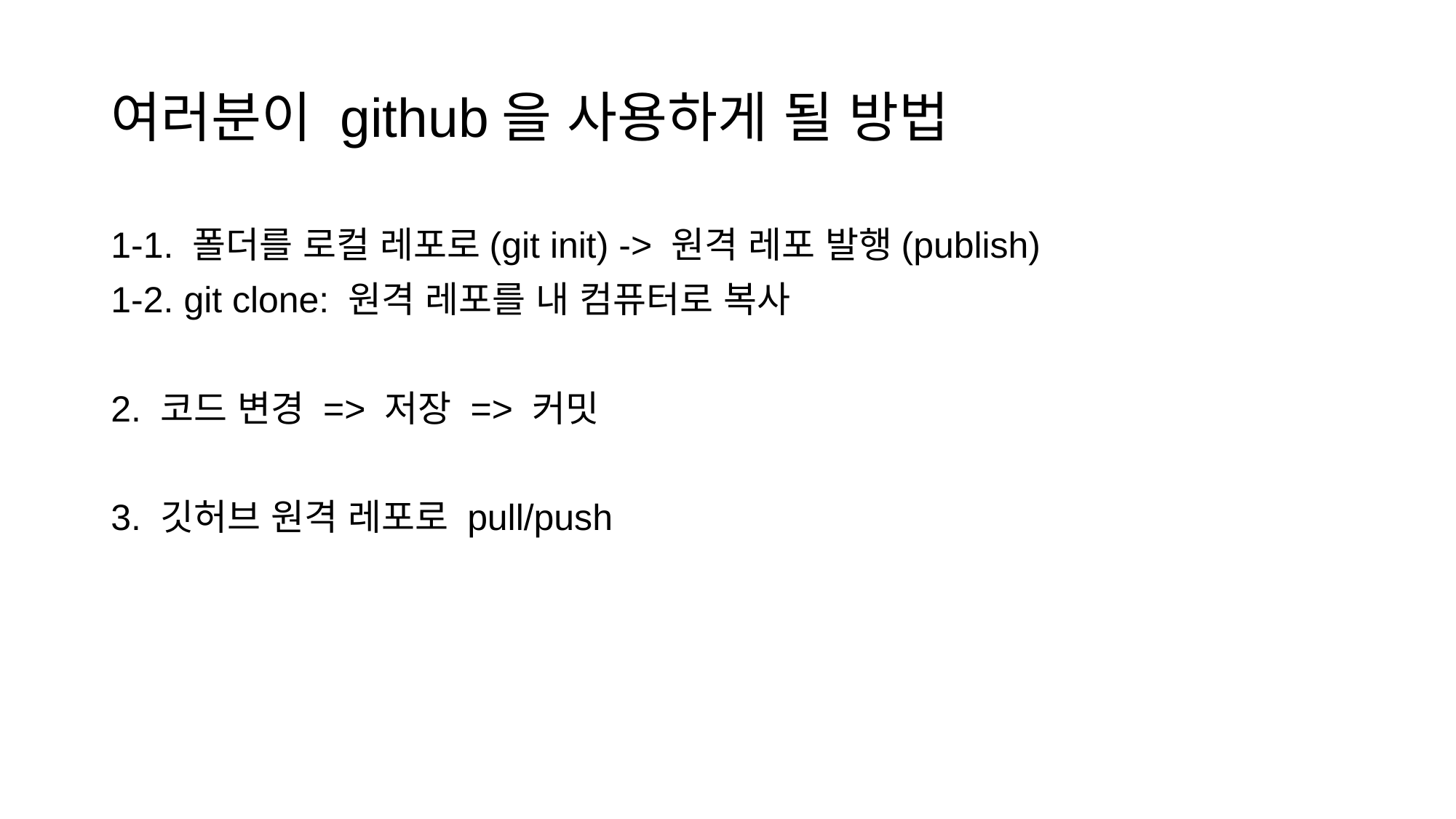

# 여러분이 github을 사용하게 될 방법
1-1. 폴더를 로컬 레포로(git init) -> 원격 레포 발행(publish)
1-2. git clone: 원격 레포를 내 컴퓨터로 복사

2. 코드 변경 => 저장 => 커밋

3. 깃허브 원격 레포로 pull/push